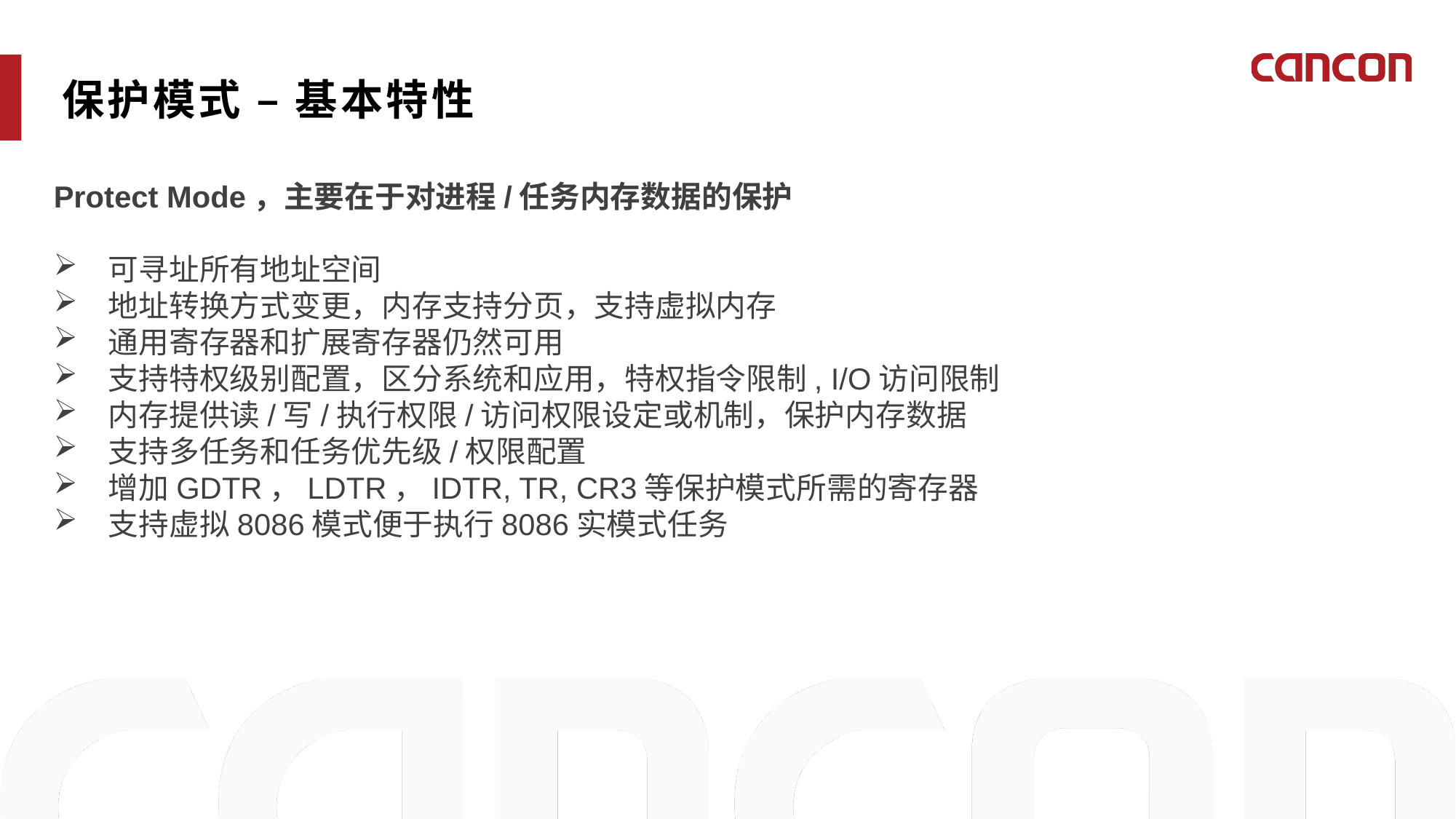

保护模式 – 基本特性
Protect Mode，主要在于对进程/任务内存数据的保护

可寻址所有地址空间
地址转换方式变更，内存支持分页，支持虚拟内存
通用寄存器和扩展寄存器仍然可用
支持特权级别配置，区分系统和应用，特权指令限制, I/O访问限制
内存提供读/写/执行权限/访问权限设定或机制，保护内存数据
支持多任务和任务优先级/权限配置
增加GDTR，LDTR，IDTR, TR, CR3等保护模式所需的寄存器
支持虚拟8086模式便于执行8086实模式任务